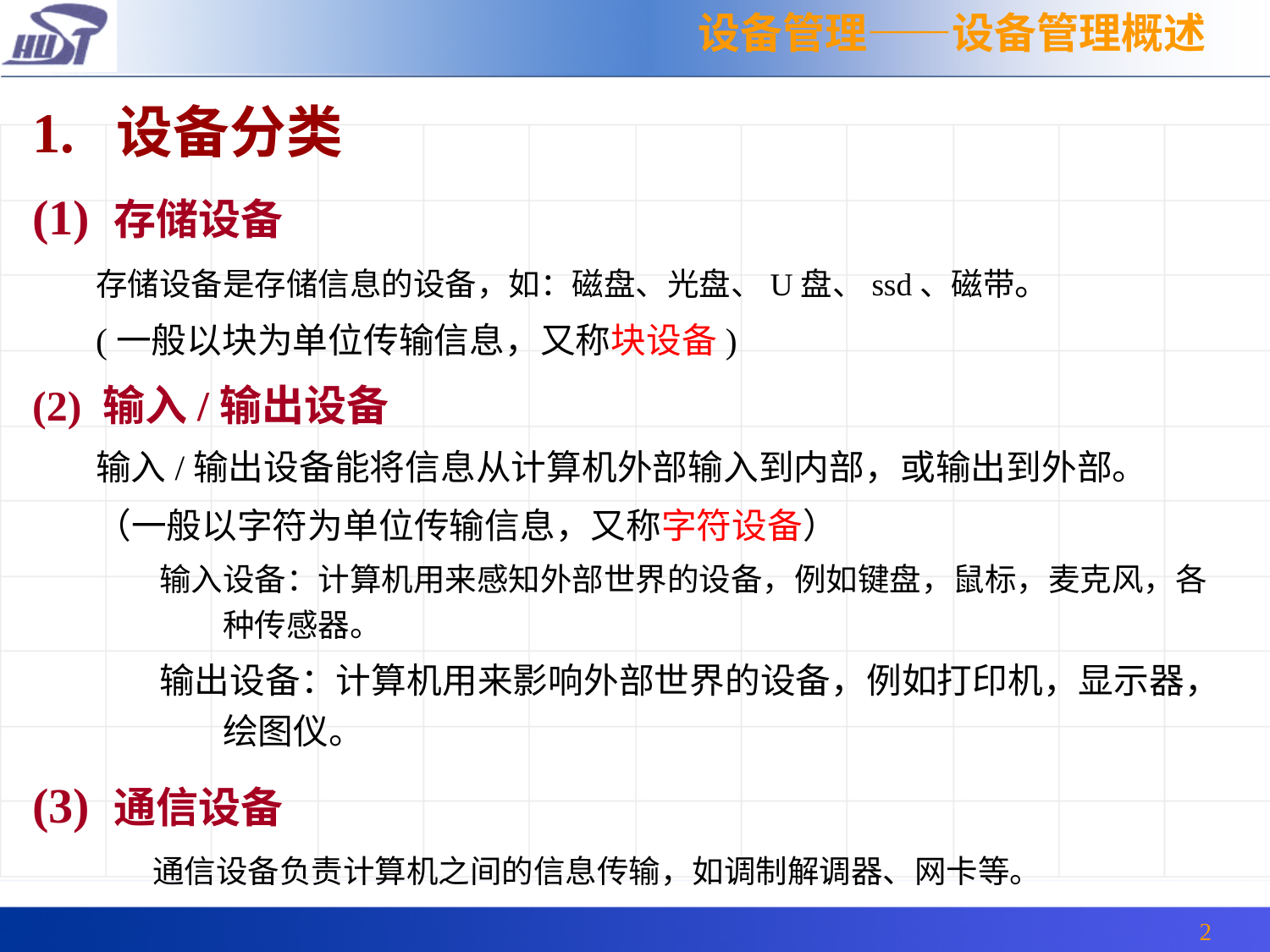

设备管理——设备管理概述
1.  设备分类
(1) 存储设备
存储设备是存储信息的设备，如：磁盘、光盘、U盘、ssd、磁带。
(一般以块为单位传输信息，又称块设备)
(2) 输入/输出设备
输入/输出设备能将信息从计算机外部输入到内部，或输出到外部。
（一般以字符为单位传输信息，又称字符设备）
输入设备：计算机用来感知外部世界的设备，例如键盘，鼠标，麦克风，各种传感器。
输出设备：计算机用来影响外部世界的设备，例如打印机，显示器，绘图仪。
(3) 通信设备
      通信设备负责计算机之间的信息传输，如调制解调器、网卡等。
2